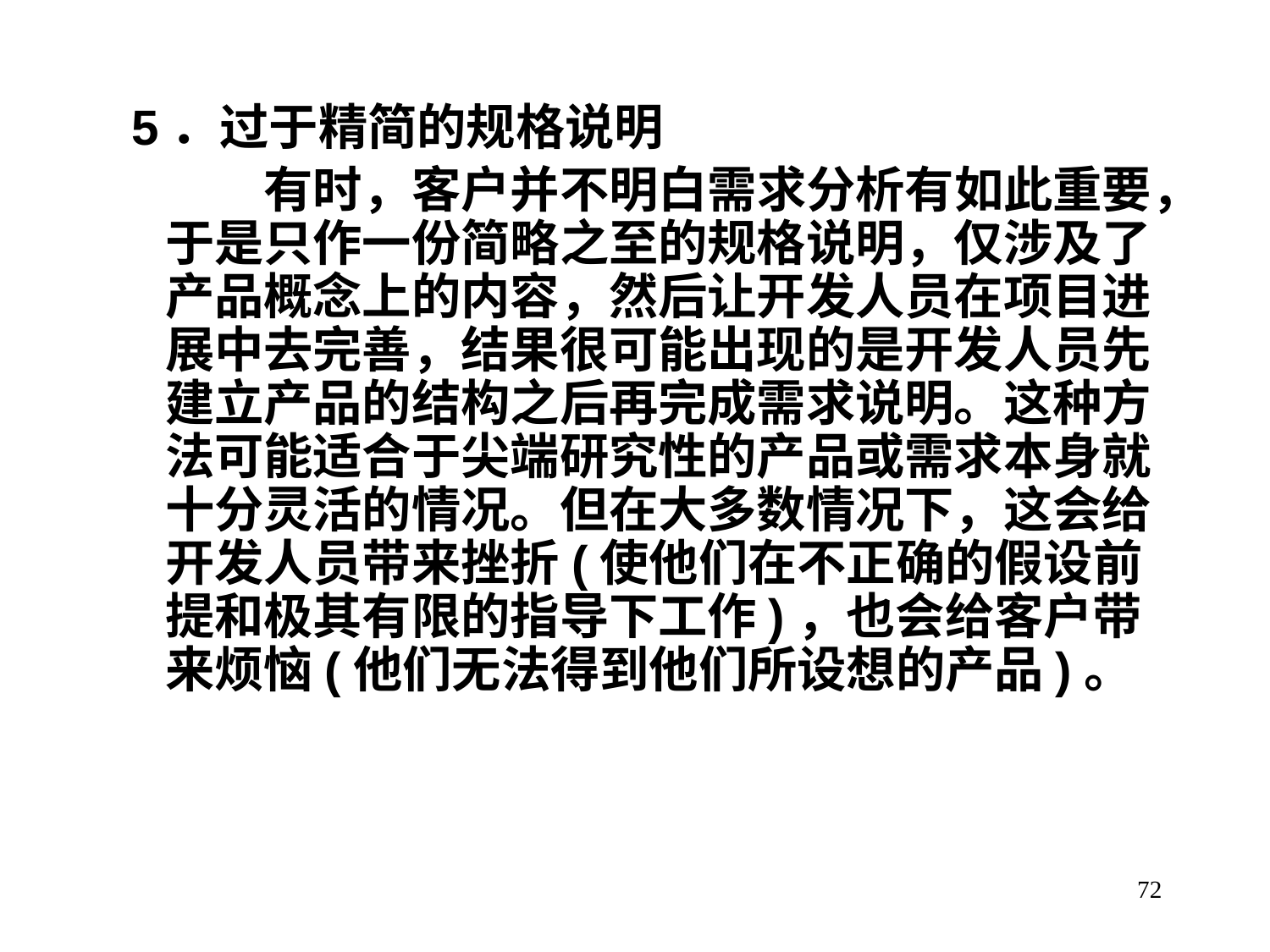

# 5．过于精简的规格说明
            有时，客户并不明白需求分析有如此重要，于是只作一份简略之至的规格说明，仅涉及了产品概念上的内容，然后让开发人员在项目进展中去完善，结果很可能出现的是开发人员先建立产品的结构之后再完成需求说明。这种方法可能适合于尖端研究性的产品或需求本身就十分灵活的情况。但在大多数情况下，这会给开发人员带来挫折(使他们在不正确的假设前提和极其有限的指导下工作)，也会给客户带来烦恼(他们无法得到他们所设想的产品)。

72